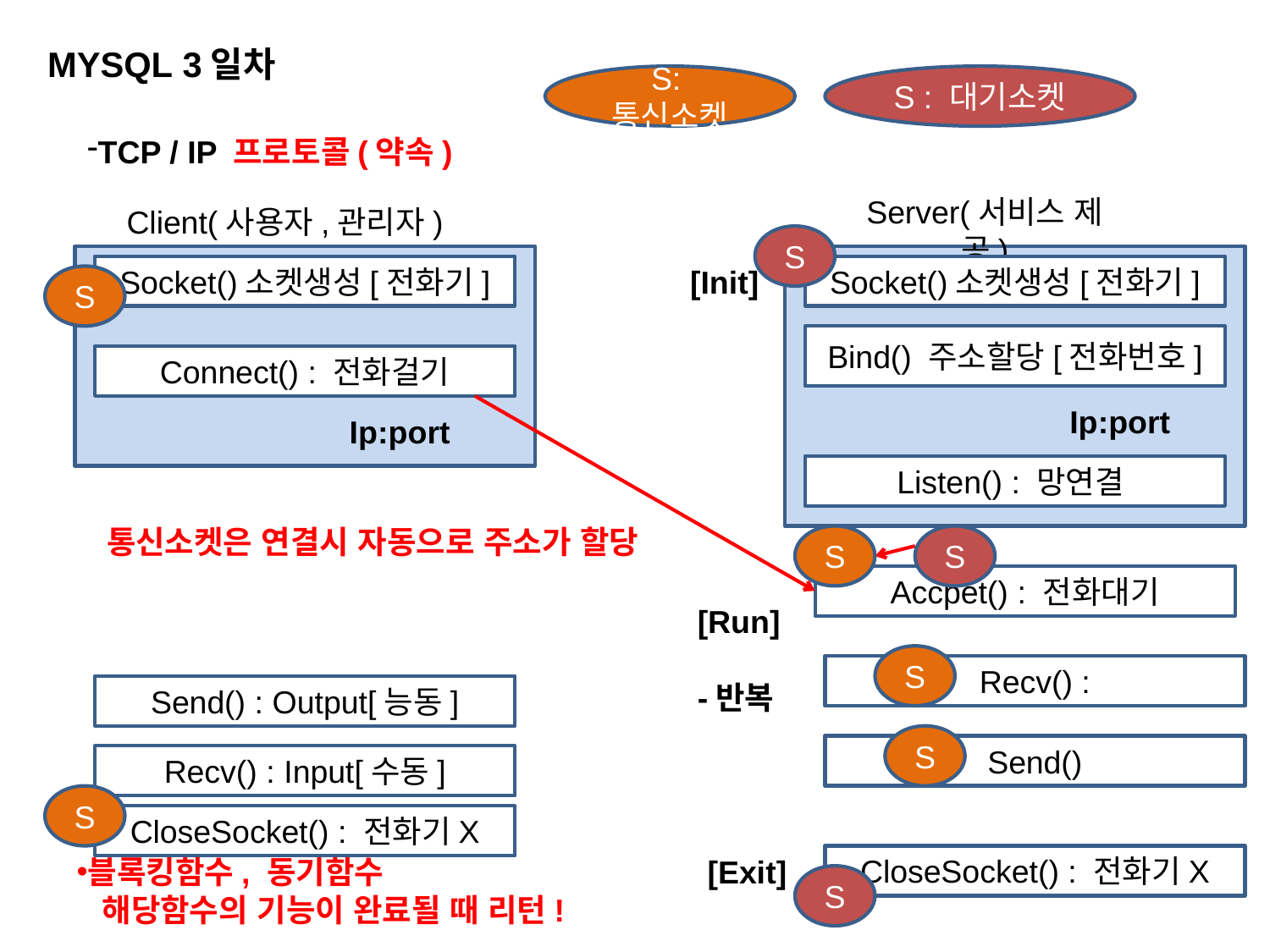

MYSQL 3일차
S:통신소켓
S : 대기소켓
TCP / IP 프로토콜(약속)

Server(서비스 제공)
Client(사용자,관리자)
S

Socket()소켓생성[전화기]
[Init]
Socket()소켓생성[전화기]
S
Bind() 주소할당[전화번호]
Connect() : 전화걸기
Ip:port
Ip:port
Listen() : 망연결
통신소켓은 연결시 자동으로 주소가 할당
S
S
Accpet() : 전화대기
[Run]

-반복
S
Recv() :
Send() : Output[능동]
S
Send()
Recv() : Input[수동]
S
CloseSocket() : 전화기X
블록킹함수, 동기함수
  해당함수의 기능이 완료될 때 리턴!
[Exit]
CloseSocket() : 전화기X
S